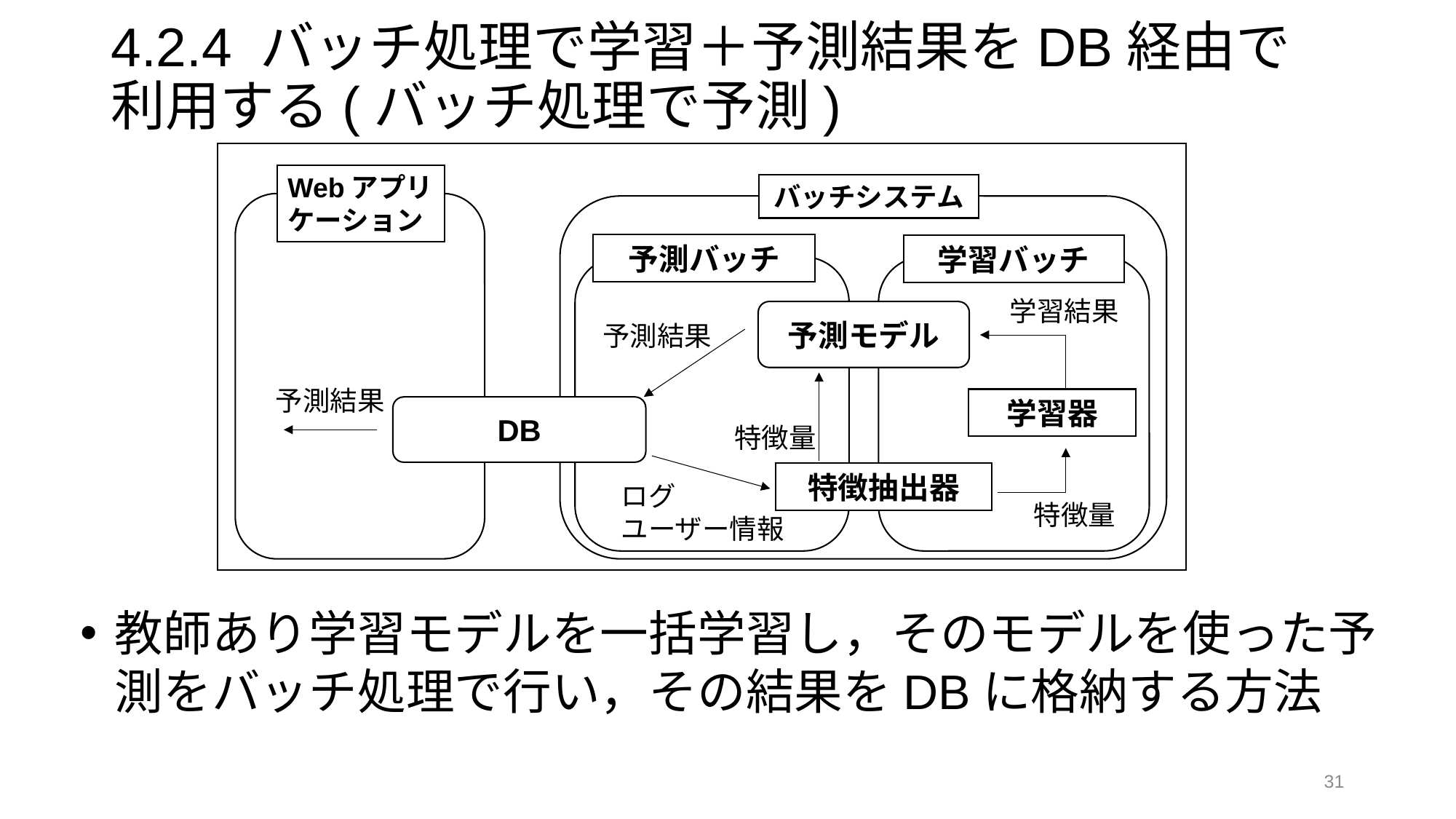

# 4.2.4 バッチ処理で学習＋予測結果をDB経由で利用する(バッチ処理で予測)

Webアプリ
ケーション
バッチシステム

予測バッチ
学習バッチ

学習結果
予測モデル
予測結果
予測結果
学習器
DB
特徴量
特徴抽出器
ログ
ユーザー情報
特徴量
教師あり学習モデルを一括学習し，そのモデルを使った予測をバッチ処理で行い，その結果をDBに格納する方法
31